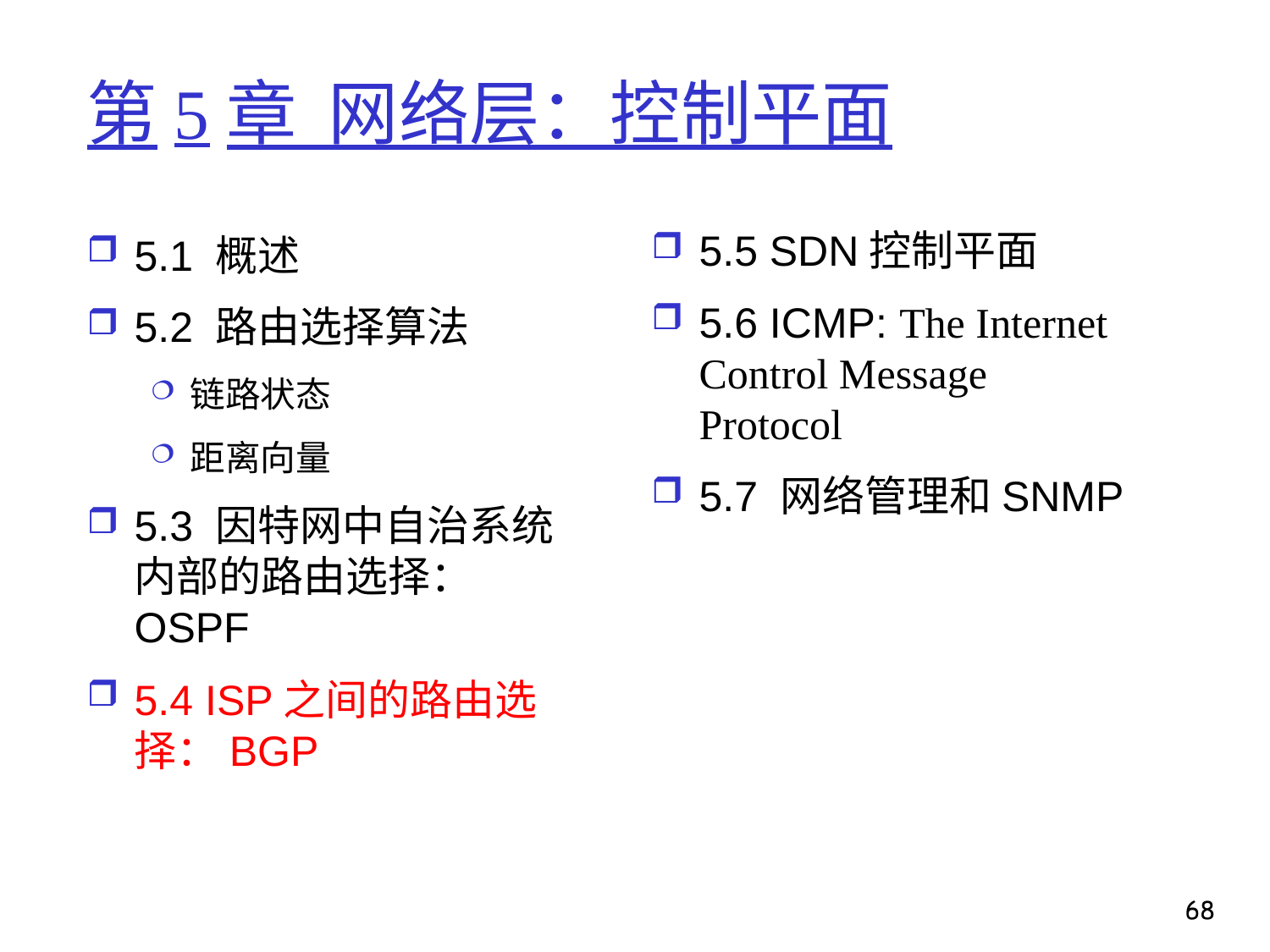

# 第5章  网络层：控制平面
5.5 SDN控制平面
5.6 ICMP: The Internet Control Message Protocol
5.7 网络管理和SNMP
5.1 概述
5.2 路由选择算法
链路状态
距离向量
5.3 因特网中自治系统内部的路由选择：OSPF
5.4 ISP之间的路由选择：BGP
68